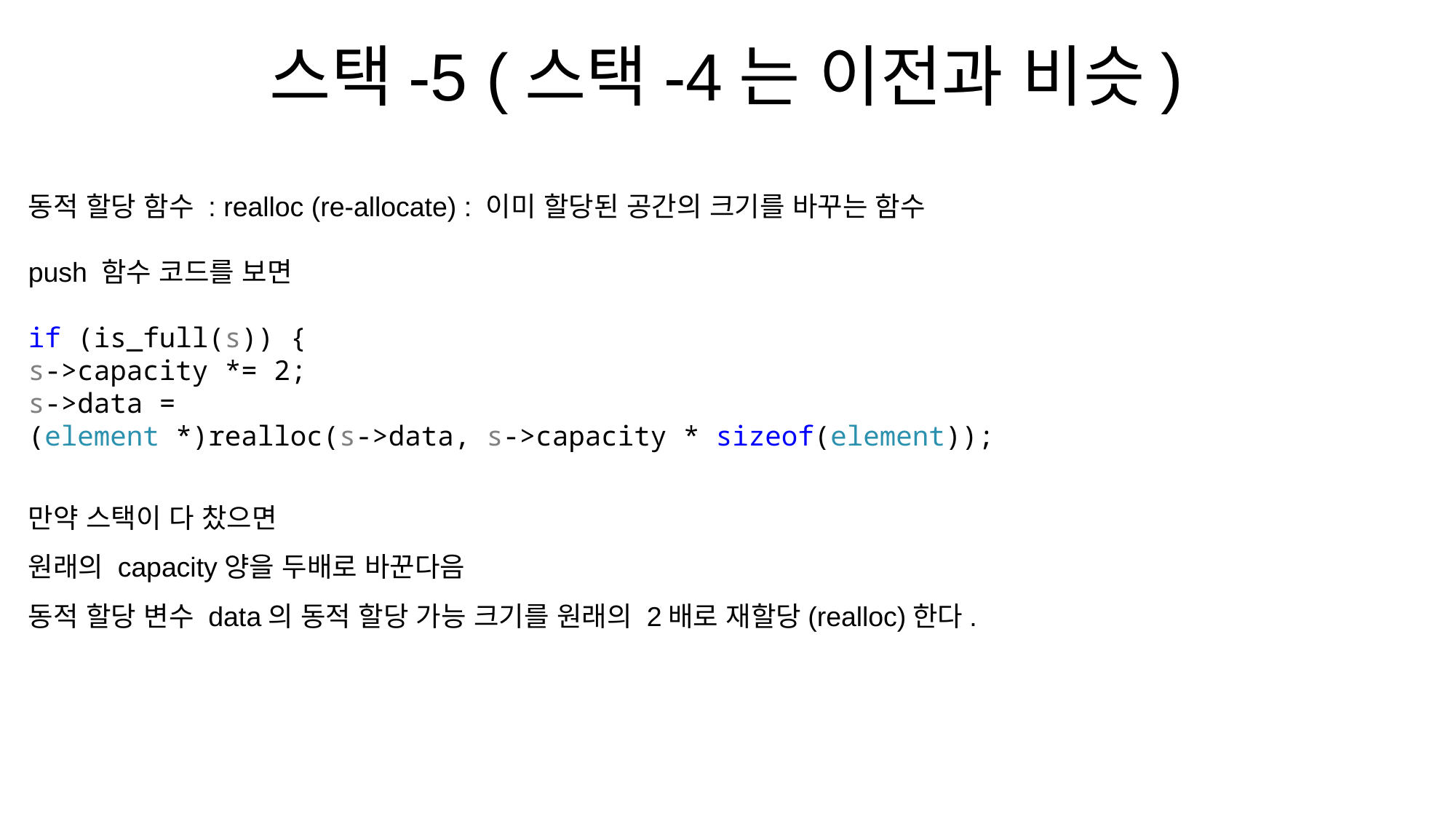

# 스택-5 (스택-4는 이전과 비슷)
동적 할당 함수 : realloc (re-allocate) : 이미 할당된 공간의 크기를 바꾸는 함수

push 함수 코드를 보면

if (is_full(s)) {
s->capacity *= 2;
s->data =
(element *)realloc(s->data, s->capacity * sizeof(element));

만약 스택이 다 찼으면
원래의 capacity양을 두배로 바꾼다음
동적 할당 변수 data의 동적 할당 가능 크기를 원래의 2배로 재할당(realloc)한다.